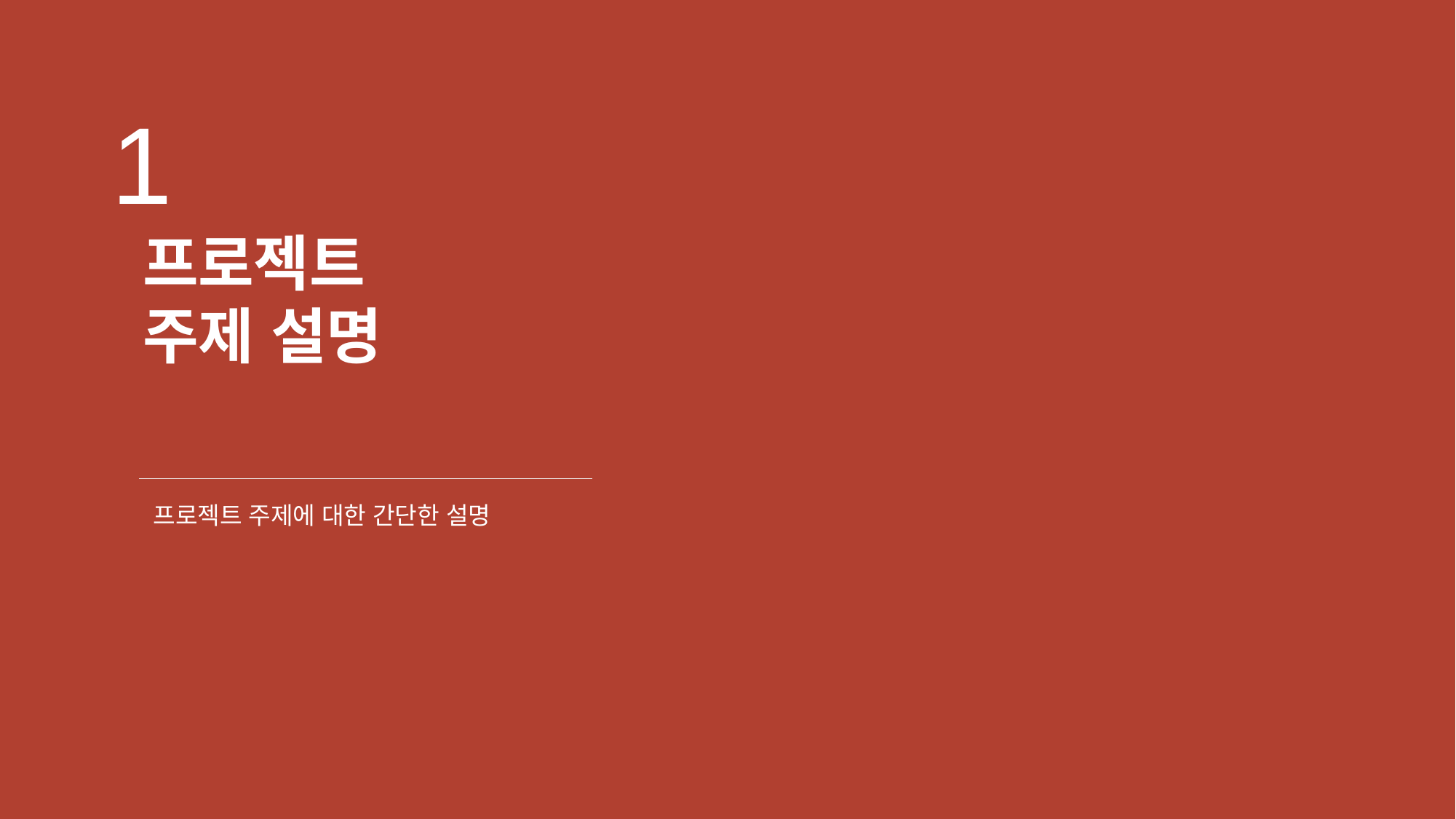

1
프로젝트
주제 설명
프로젝트 주제에 대한 간단한 설명